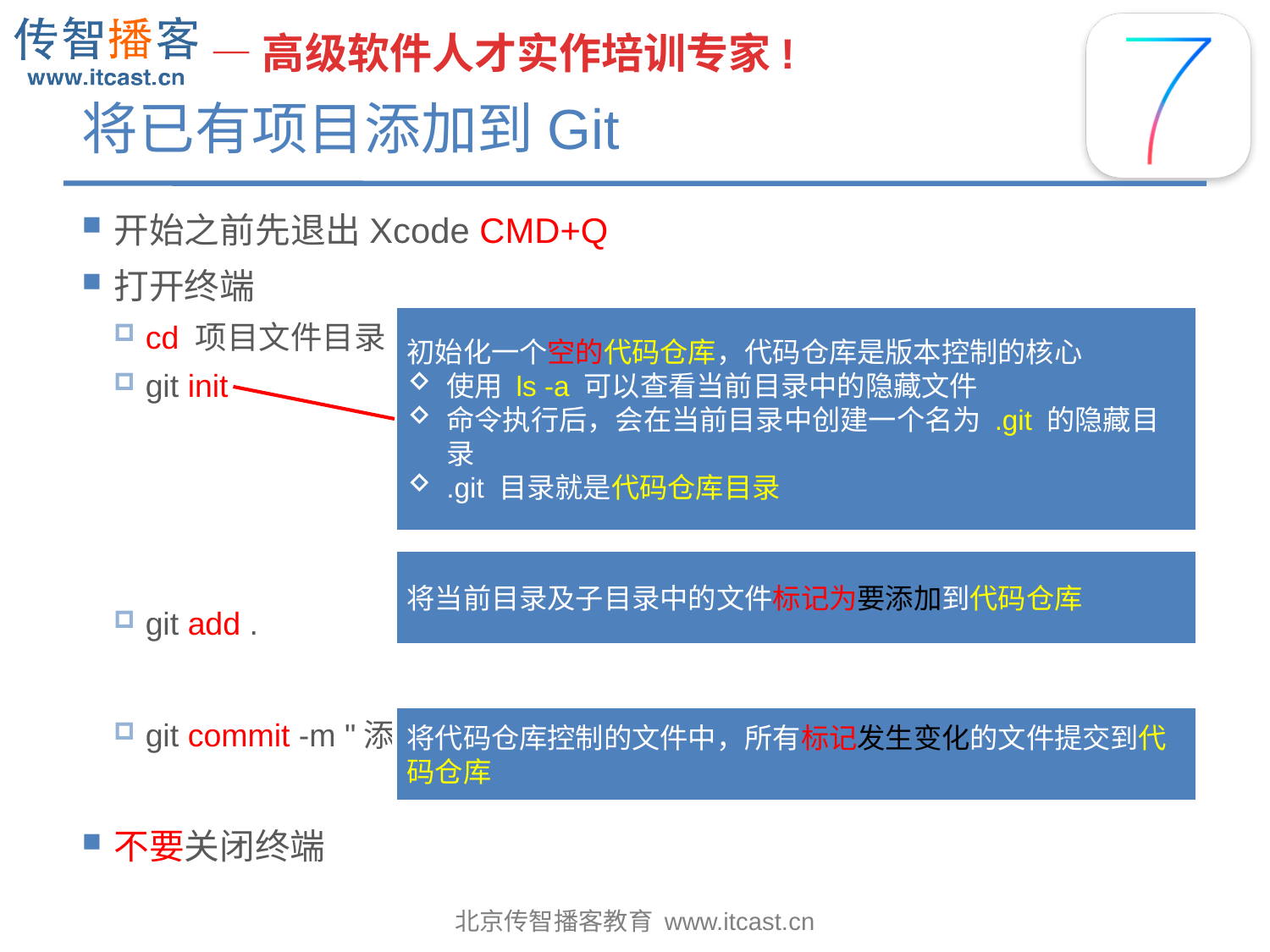

# 将已有项目添加到Git
开始之前先退出Xcode CMD+Q
打开终端
cd 项目文件目录
git init

git add .

git commit -m "添加项目"

不要关闭终端
初始化一个空的代码仓库，代码仓库是版本控制的核心
使用 ls -a 可以查看当前目录中的隐藏文件
命令执行后，会在当前目录中创建一个名为 .git 的隐藏目录
.git 目录就是代码仓库目录
将当前目录及子目录中的文件标记为要添加到代码仓库
将代码仓库控制的文件中，所有标记发生变化的文件提交到代码仓库